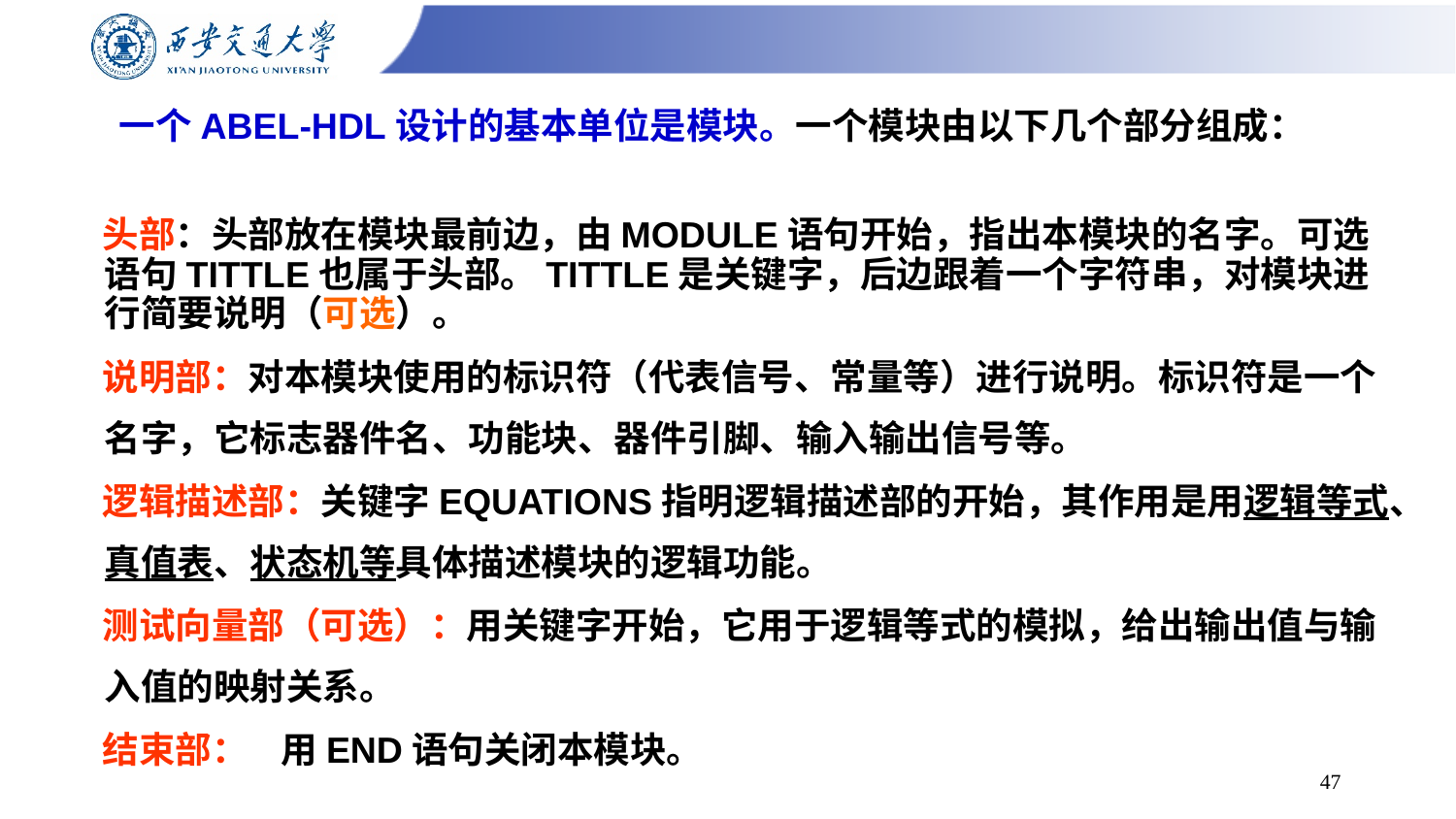

一个ABEL-HDL设计的基本单位是模块。一个模块由以下几个部分组成：

  头部：头部放在模块最前边，由MODULE语句开始，指出本模块的名字。可选语句TITTLE也属于头部。TITTLE是关键字，后边跟着一个字符串，对模块进行简要说明（可选）。
  说明部：对本模块使用的标识符（代表信号、常量等）进行说明。标识符是一个名字，它标志器件名、功能块、器件引脚、输入输出信号等。
  逻辑描述部：关键字EQUATIONS指明逻辑描述部的开始，其作用是用逻辑等式、真值表、状态机等具体描述模块的逻辑功能。
  测试向量部（可选）：用关键字开始，它用于逻辑等式的模拟，给出输出值与输入值的映射关系。
  结束部：    用END语句关闭本模块。
47